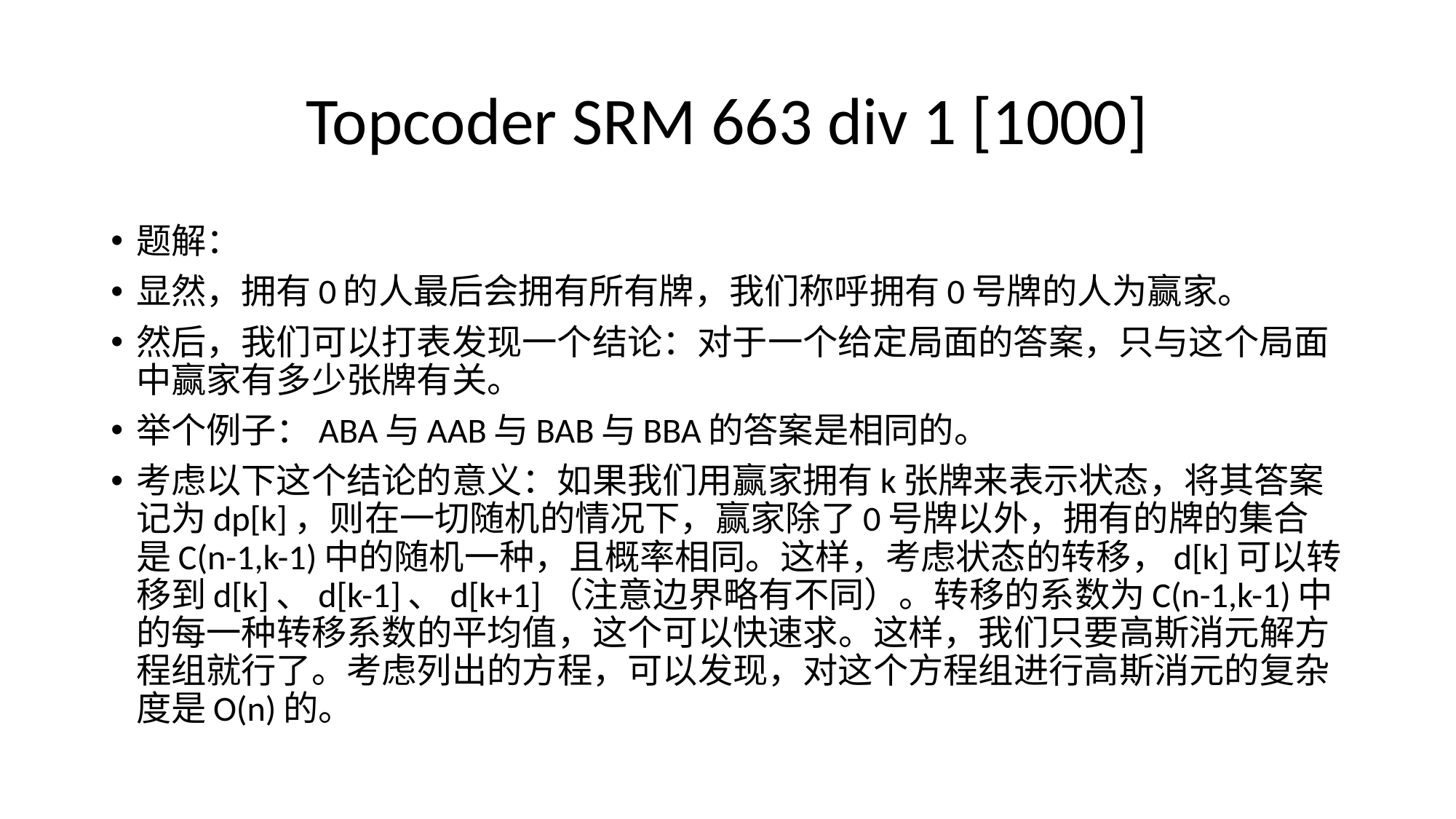

# Topcoder SRM 663 div 1 [1000]
题解：
显然，拥有0的人最后会拥有所有牌，我们称呼拥有0号牌的人为赢家。
然后，我们可以打表发现一个结论：对于一个给定局面的答案，只与这个局面中赢家有多少张牌有关。
举个例子：ABA与AAB与BAB与BBA的答案是相同的。
考虑以下这个结论的意义：如果我们用赢家拥有k张牌来表示状态，将其答案记为dp[k]，则在一切随机的情况下，赢家除了0号牌以外，拥有的牌的集合是C(n-1,k-1)中的随机一种，且概率相同。这样，考虑状态的转移，d[k]可以转移到d[k]、d[k-1]、d[k+1]（注意边界略有不同）。转移的系数为C(n-1,k-1)中的每一种转移系数的平均值，这个可以快速求。这样，我们只要高斯消元解方程组就行了。考虑列出的方程，可以发现，对这个方程组进行高斯消元的复杂度是O(n)的。